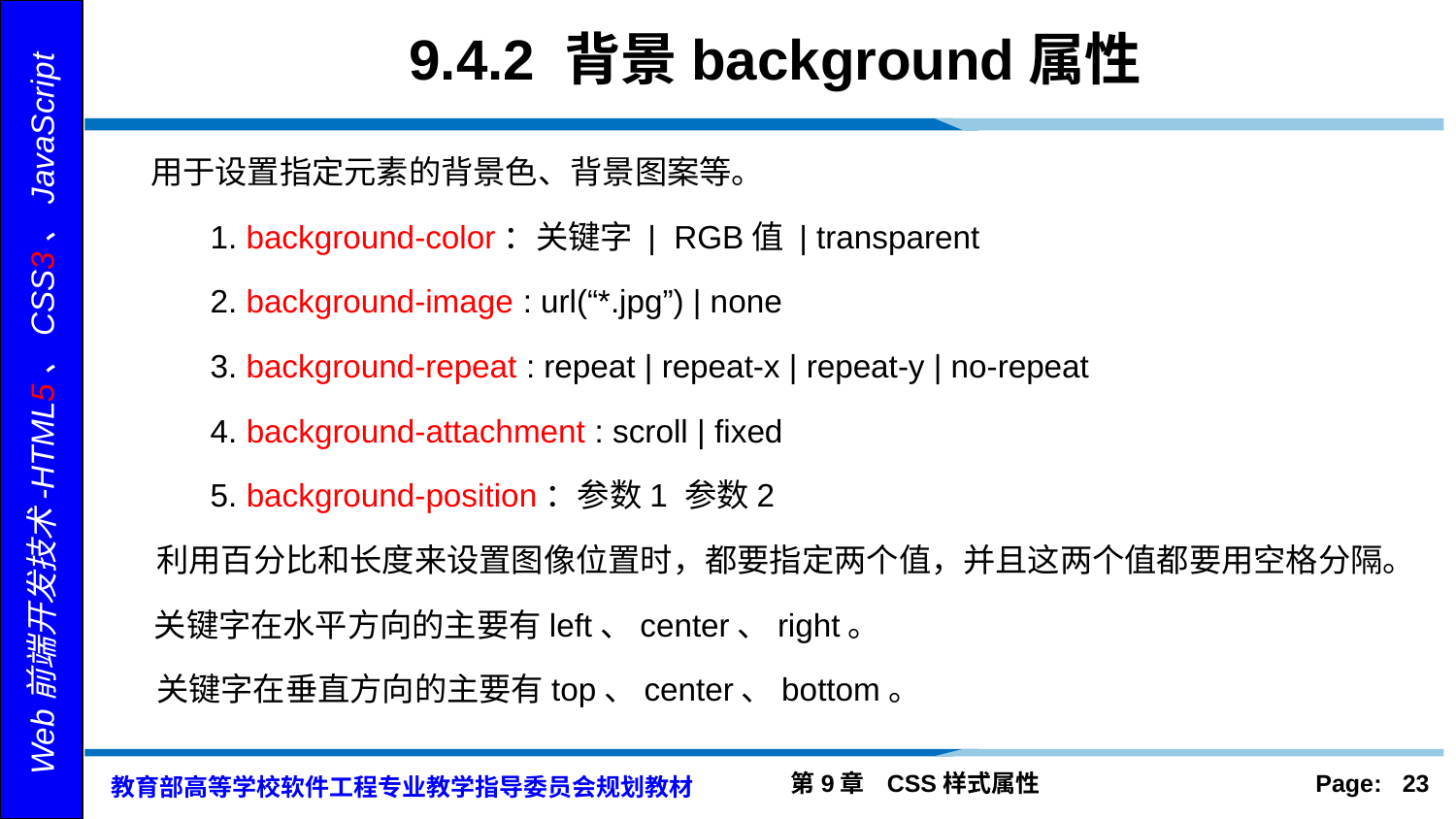

# 9.4.2 背景background属性
      用于设置指定元素的背景色、背景图案等。
      1. background-color：关键字 |  RGB值 | transparent
      2. background-image : url(“*.jpg”) | none
      3. background-repeat : repeat | repeat-x | repeat-y | no-repeat
      4. background-attachment : scroll | fixed
      5. background-position：参数1 参数2
利用百分比和长度来设置图像位置时，都要指定两个值，并且这两个值都要用空格分隔。关键字在水平方向的主要有left、center、right。
关键字在垂直方向的主要有top、center、bottom。